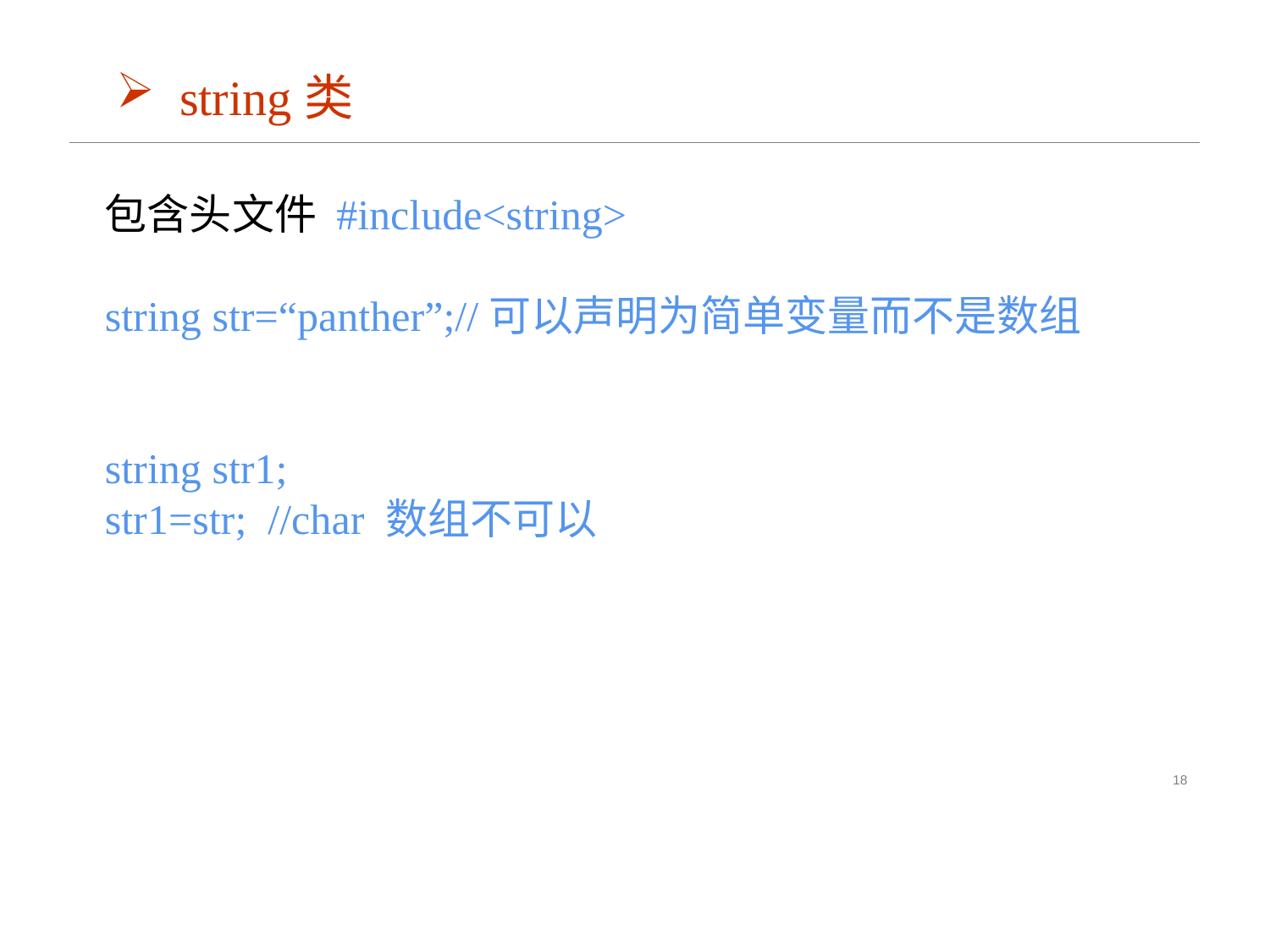

string类
包含头文件 #include<string>

string str=“panther”;//可以声明为简单变量而不是数组

string str1;
str1=str;  //char 数组不可以

18